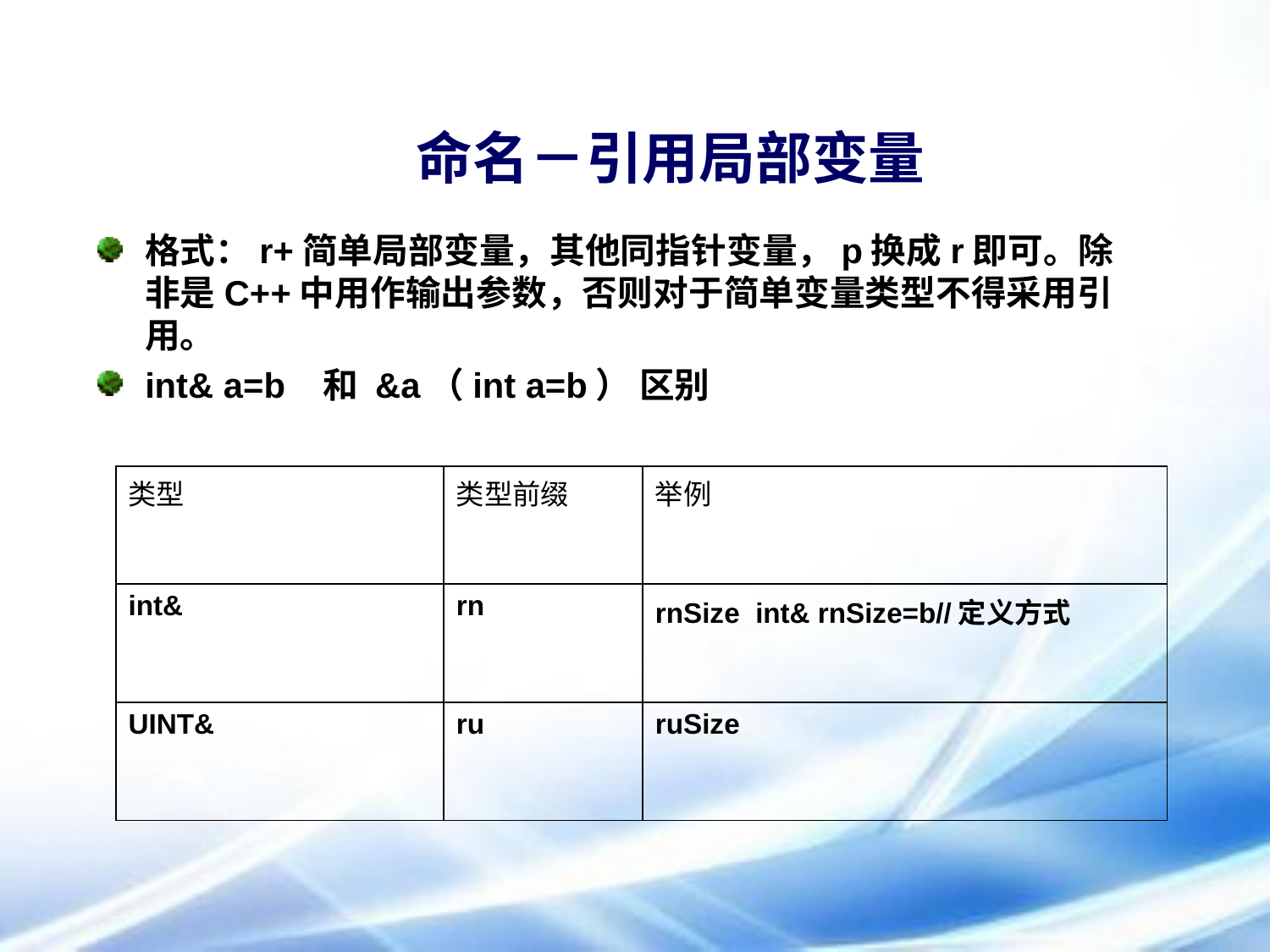

# 命名－引用局部变量
格式：r+简单局部变量，其他同指针变量，p换成r即可。除非是C++中用作输出参数，否则对于简单变量类型不得采用引用。
int& a=b   和 &a（int a=b） 区别
| 类型 | 类型前缀 | 举例 |
| --- | --- | --- |
| int& | rn | rnSize int& rnSize=b//定义方式 |
| UINT& | ru | ruSize |